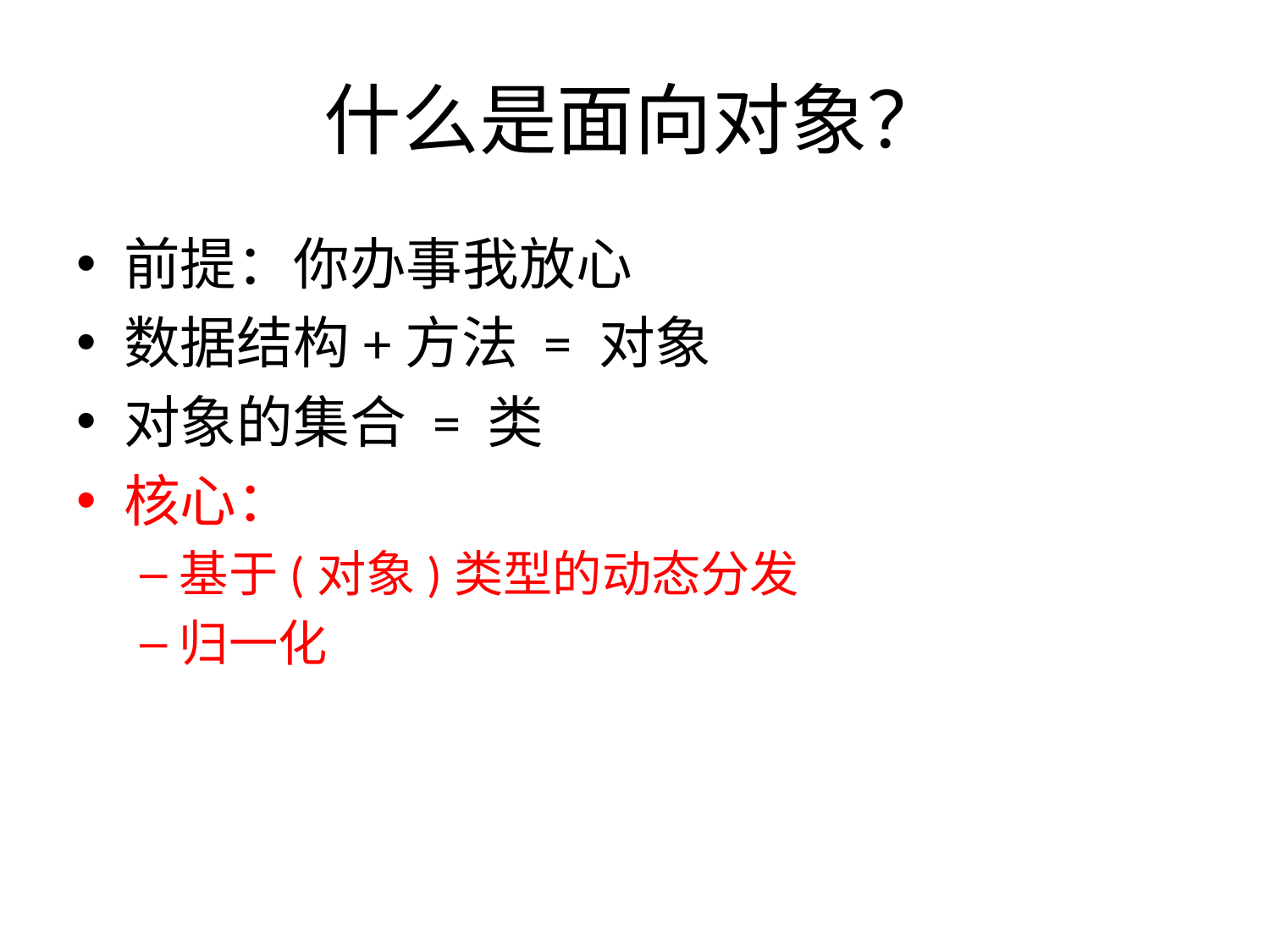

# 什么是面向对象？
前提：你办事我放心
数据结构+方法 = 对象
对象的集合 = 类
核心：
基于(对象)类型的动态分发
归一化